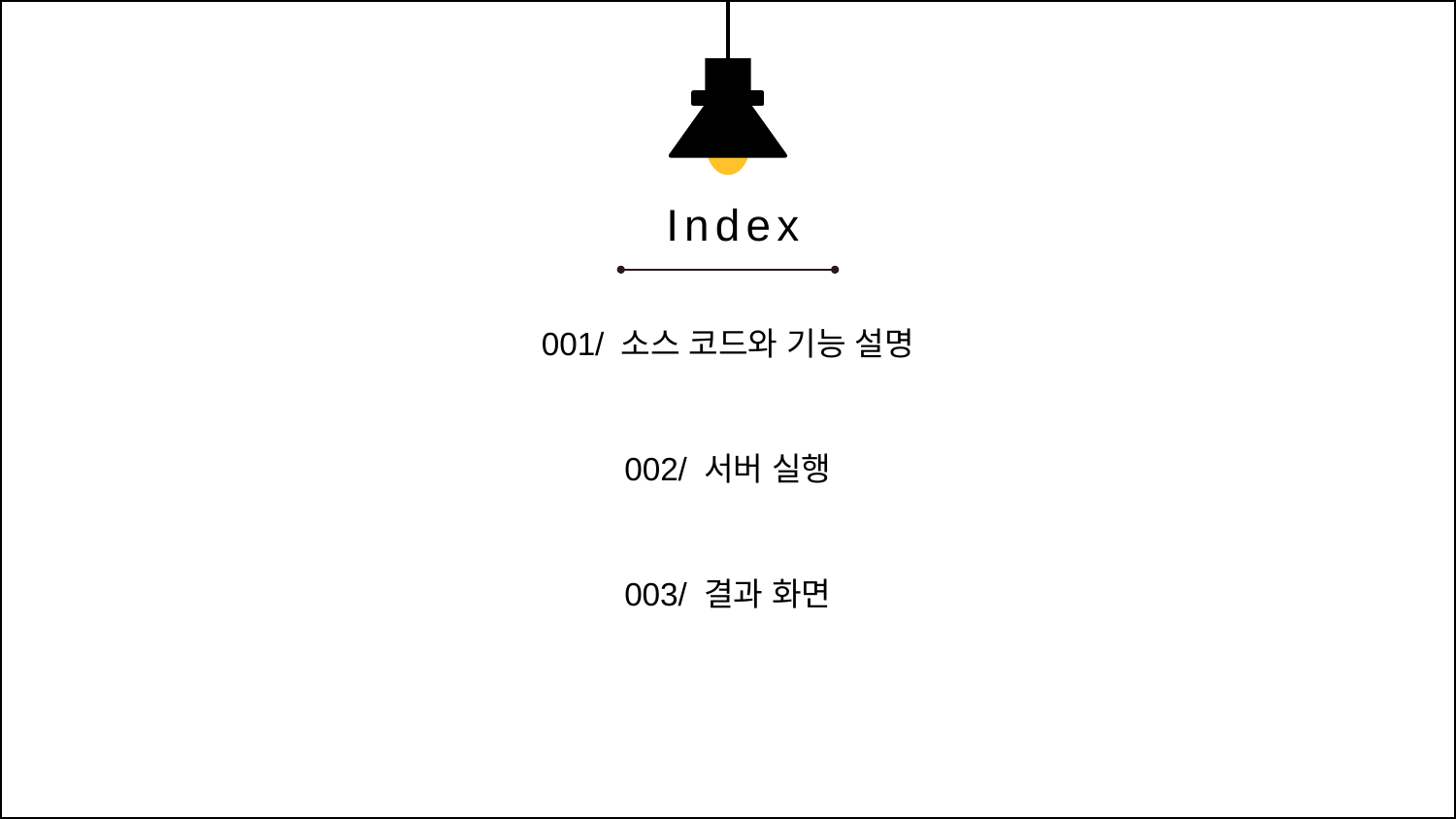

Index
001/ 소스 코드와 기능 설명
002/ 서버 실행
003/ 결과 화면